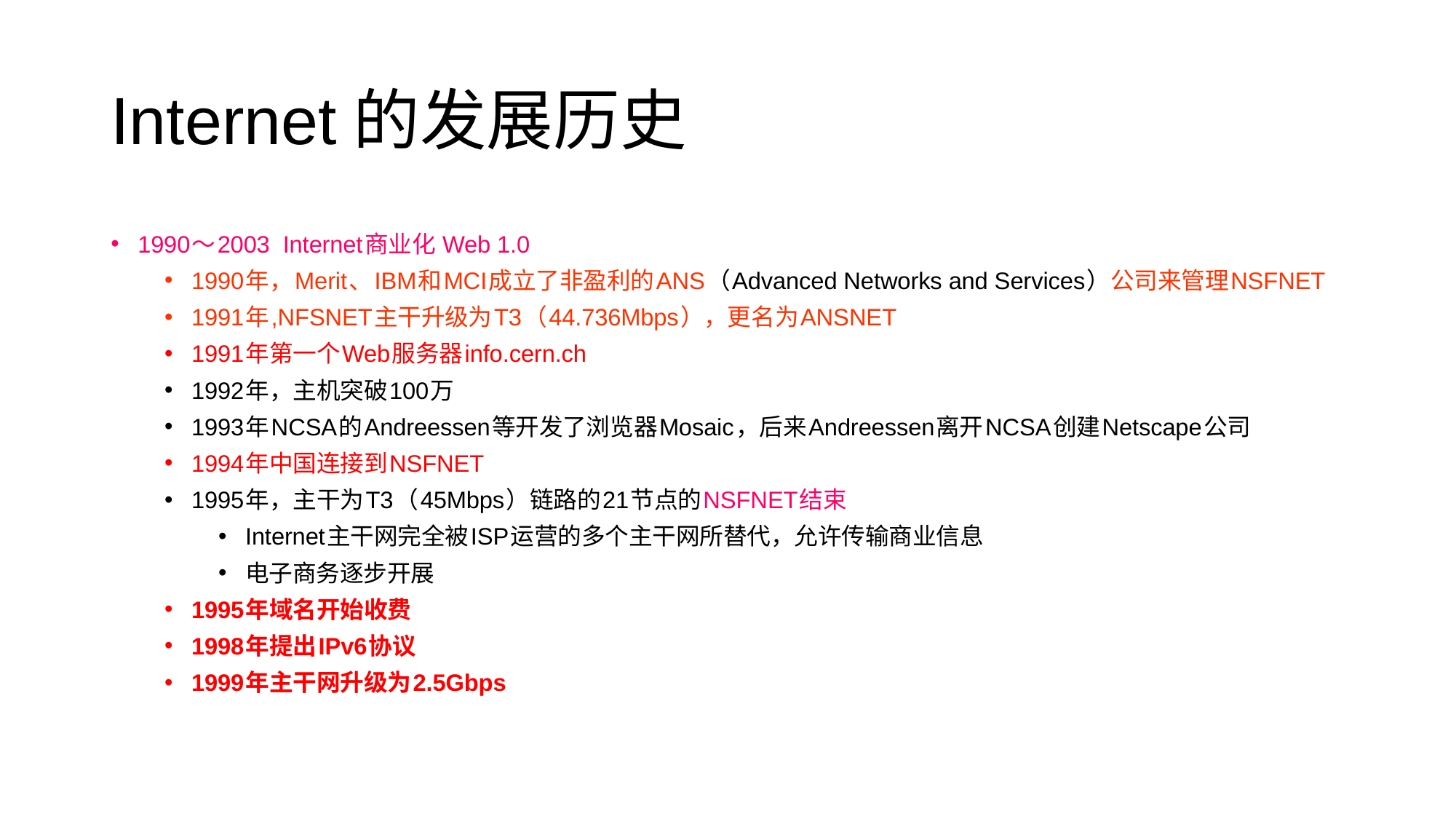

# Internet的发展历史
1990～2003  Internet商业化 Web 1.0
1990年，Merit、IBM和MCI成立了非盈利的ANS（Advanced Networks and Services）公司来管理NSFNET
1991年,NFSNET主干升级为T3（44.736Mbps），更名为ANSNET
1991年第一个Web服务器info.cern.ch
1992年，主机突破100万
1993年NCSA的Andreessen等开发了浏览器Mosaic，后来Andreessen离开NCSA创建Netscape公司
1994年中国连接到NSFNET
1995年，主干为T3（45Mbps）链路的21节点的NSFNET结束
Internet主干网完全被ISP运营的多个主干网所替代，允许传输商业信息
电子商务逐步开展
1995年域名开始收费
1998年提出IPv6协议
1999年主干网升级为2.5Gbps